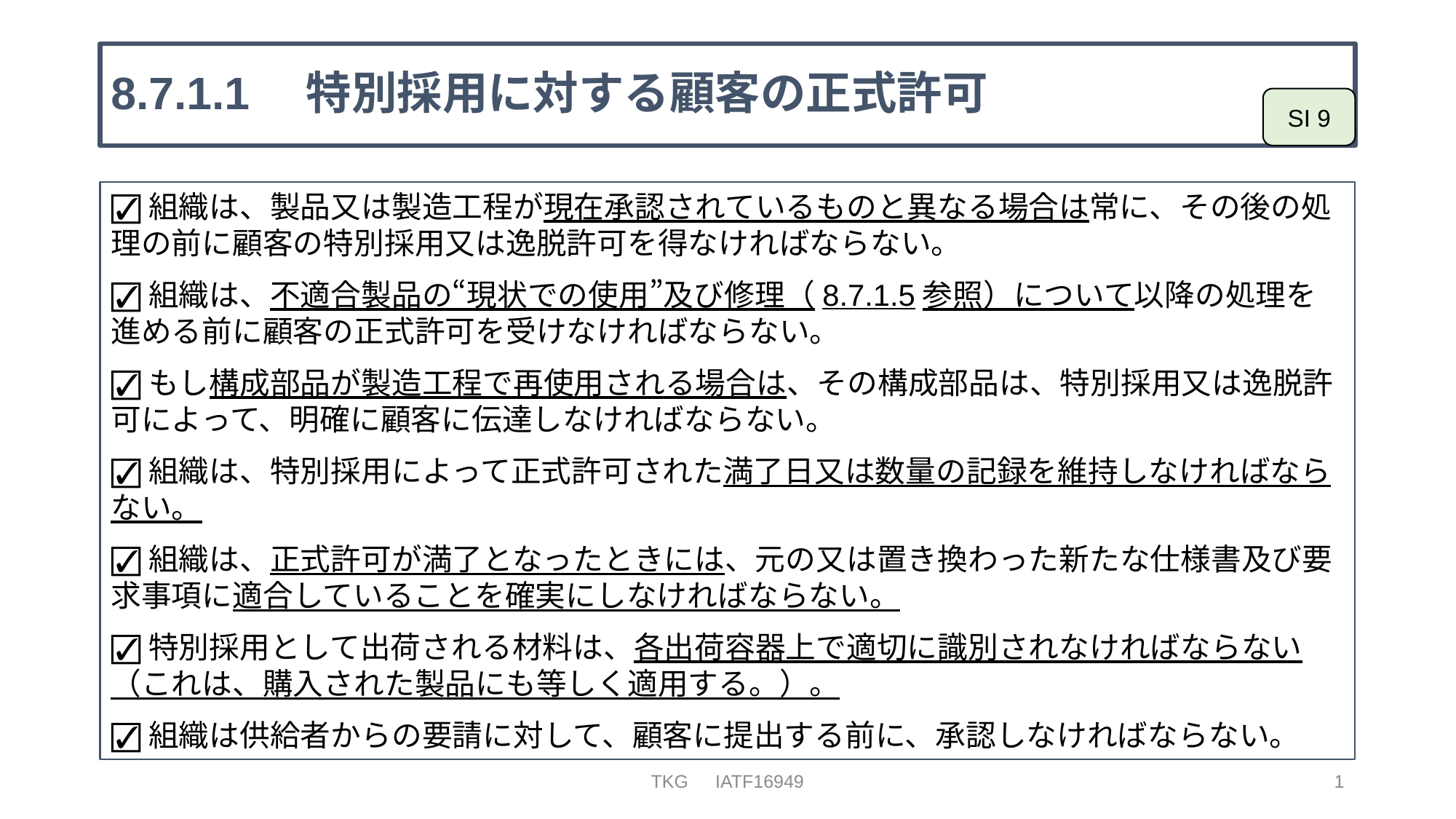

# 8.7.1.1　特別採用に対する顧客の正式許可
SI 9
☑組織は、製品又は製造工程が現在承認されているものと異なる場合は常に、その後の処理の前に顧客の特別採用又は逸脱許可を得なければならない。
☑組織は、不適合製品の“現状での使用”及び修理（8.7.1.5参照）について以降の処理を進める前に顧客の正式許可を受けなければならない。
☑もし構成部品が製造工程で再使用される場合は、その構成部品は、特別採用又は逸脱許可によって、明確に顧客に伝達しなければならない。
☑組織は、特別採用によって正式許可された満了日又は数量の記録を維持しなければならない。
☑組織は、正式許可が満了となったときには、元の又は置き換わった新たな仕様書及び要求事項に適合していることを確実にしなければならない。
☑特別採用として出荷される材料は、各出荷容器上で適切に識別されなければならない（これは、購入された製品にも等しく適用する。）。
☑組織は供給者からの要請に対して、顧客に提出する前に、承認しなければならない。

TKG　IATF16949
1